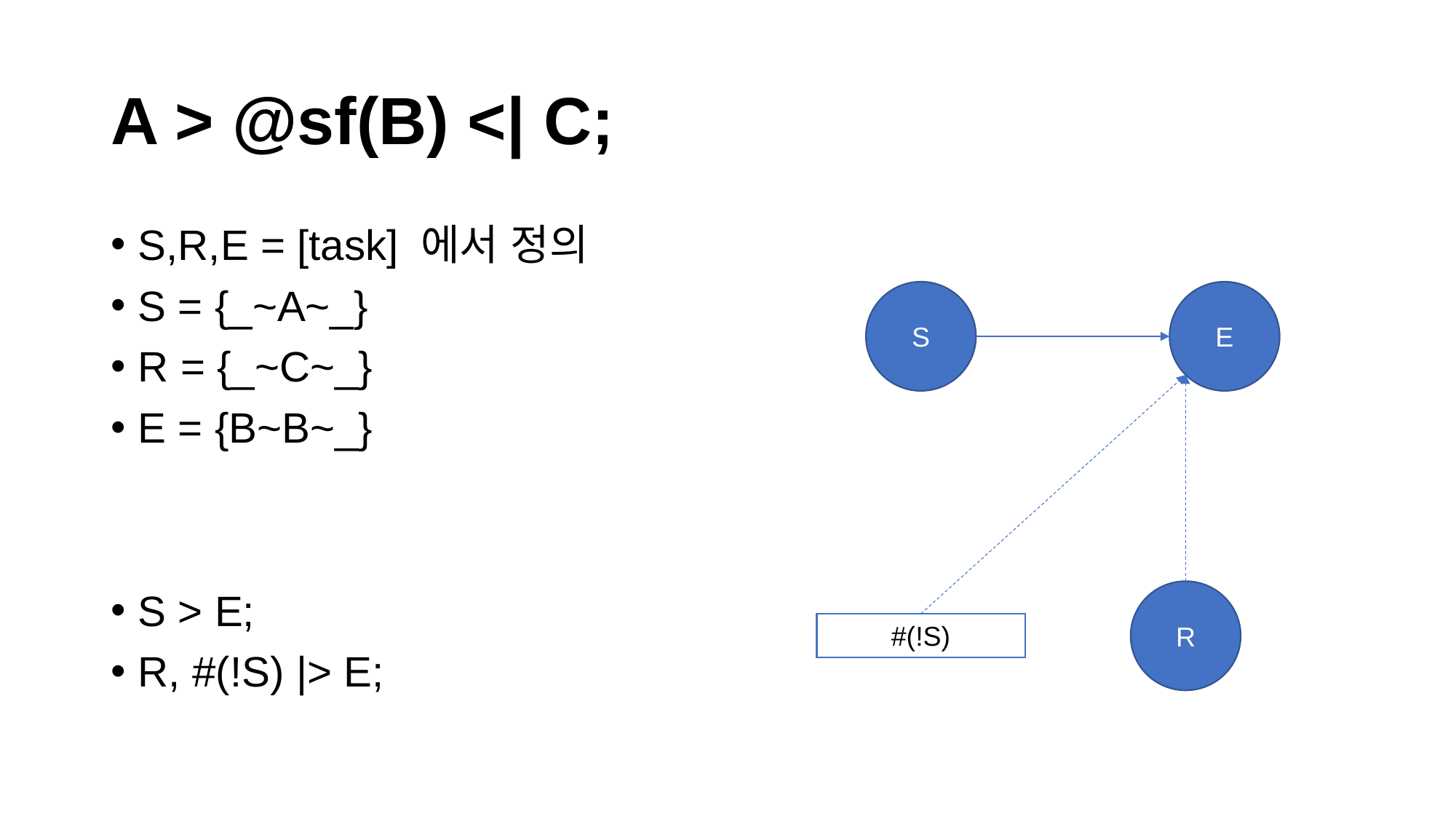

# A > @sf(B) <| C;
S,R,E = [task] 에서 정의
S = {_~A~_}
R = {_~C~_}
E = {B~B~_}

S > E;
R, #(!S) |> E;
S
E
R
#(!S)